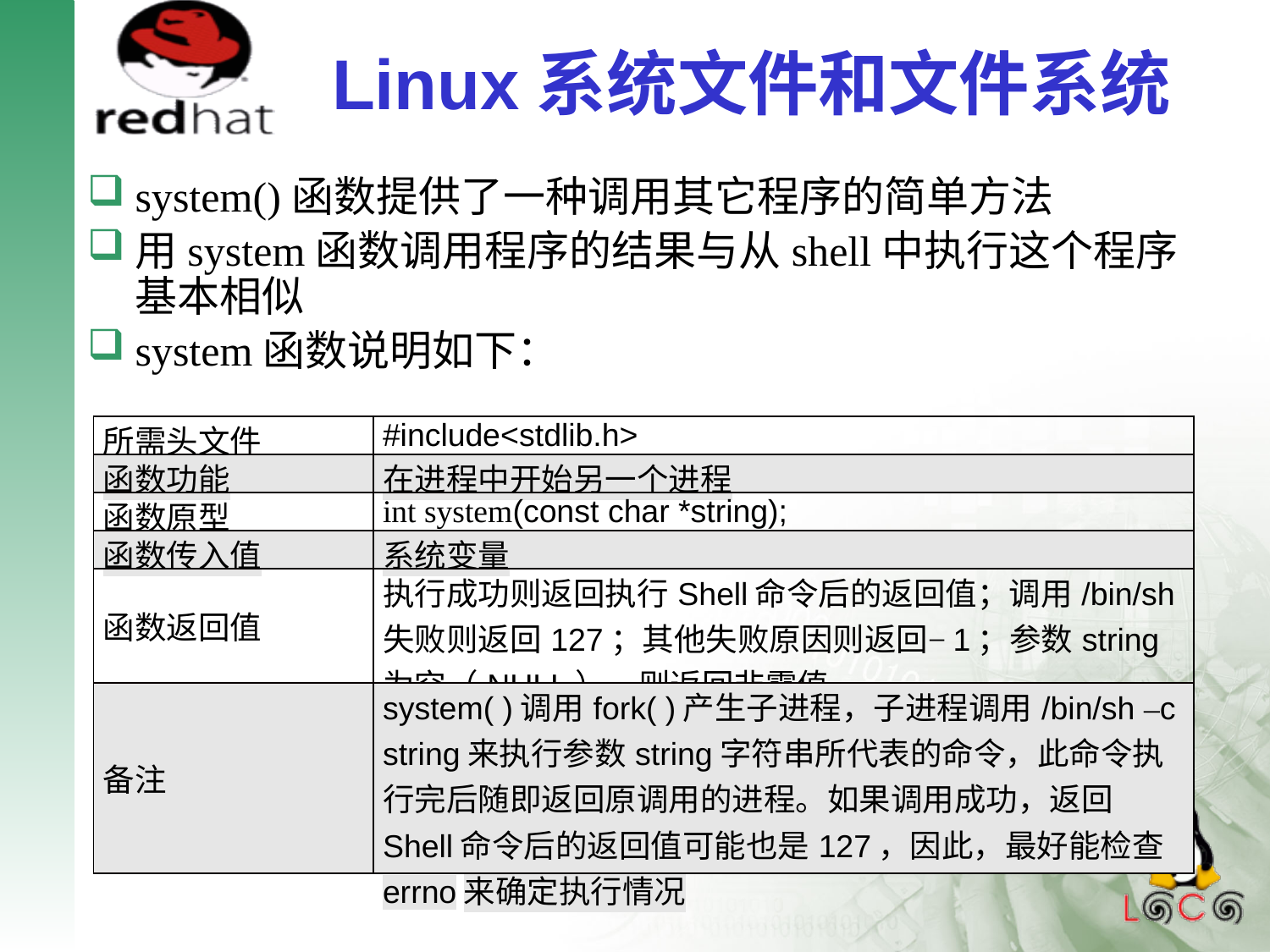

# Linux系统文件和文件系统
system()函数提供了一种调用其它程序的简单方法
用system函数调用程序的结果与从shell中执行这个程序基本相似
system函数说明如下：
| 所需头文件 | #include<stdlib.h> |
| --- | --- |
| 函数功能 | 在进程中开始另一个进程 |
| 函数原型 | int system(const char \*string); |
| 函数传入值 | 系统变量 |
| 函数返回值 | 执行成功则返回执行Shell命令后的返回值；调用/bin/sh失败则返回127；其他失败原因则返回−1；参数string为空（NULL），则返回非零值 |
| 备注 | system( )调用fork( )产生子进程，子进程调用/bin/sh –c string来执行参数string字符串所代表的命令，此命令执行完后随即返回原调用的进程。如果调用成功，返回Shell命令后的返回值可能也是127，因此，最好能检查errno来确定执行情况 |